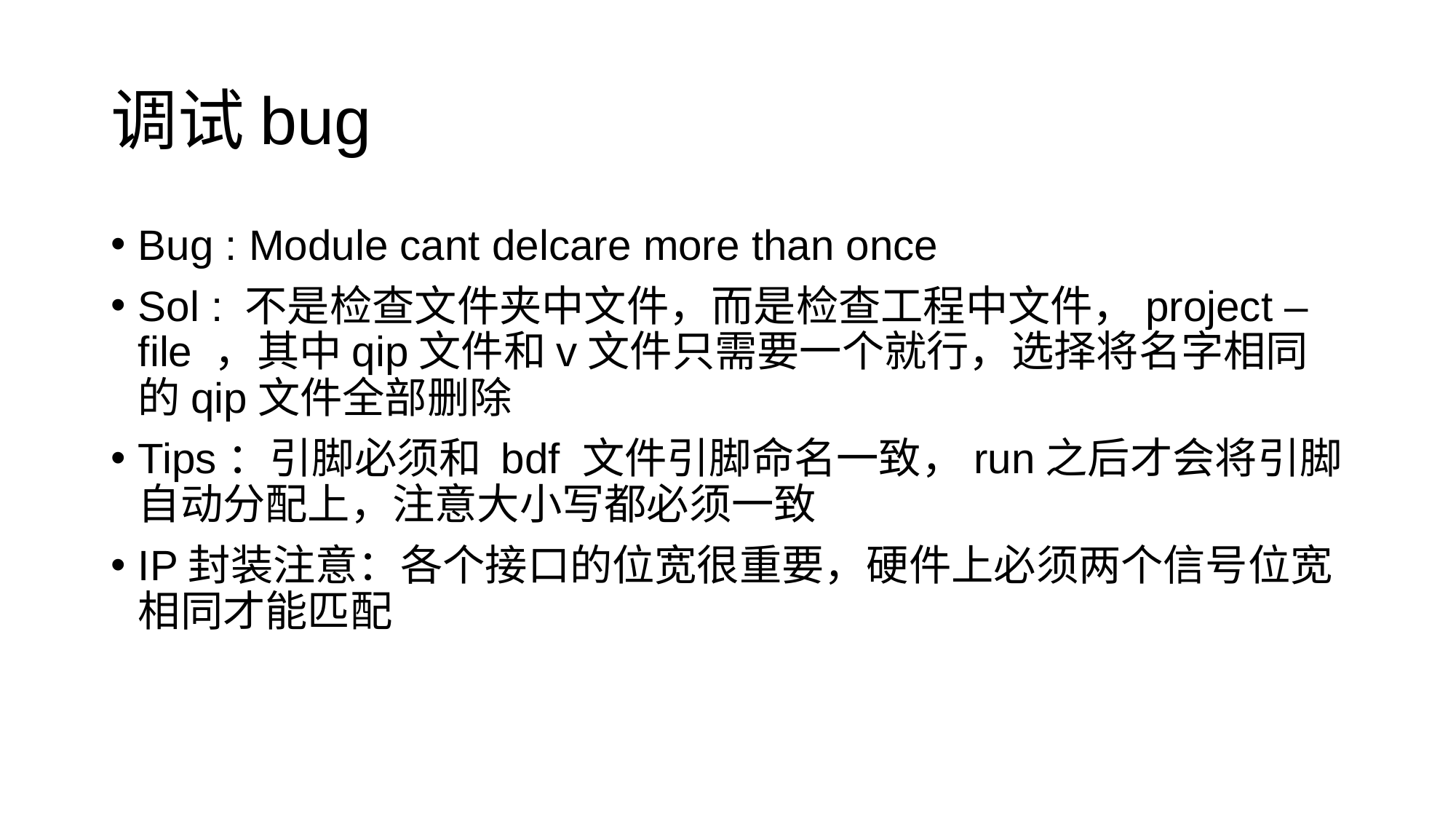

# 调试bug
Bug : Module cant delcare more than once
Sol : 不是检查文件夹中文件，而是检查工程中文件，project – file ，其中qip文件和v文件只需要一个就行，选择将名字相同的qip文件全部删除
Tips：引脚必须和 bdf 文件引脚命名一致，run之后才会将引脚自动分配上，注意大小写都必须一致
IP封装注意：各个接口的位宽很重要，硬件上必须两个信号位宽相同才能匹配